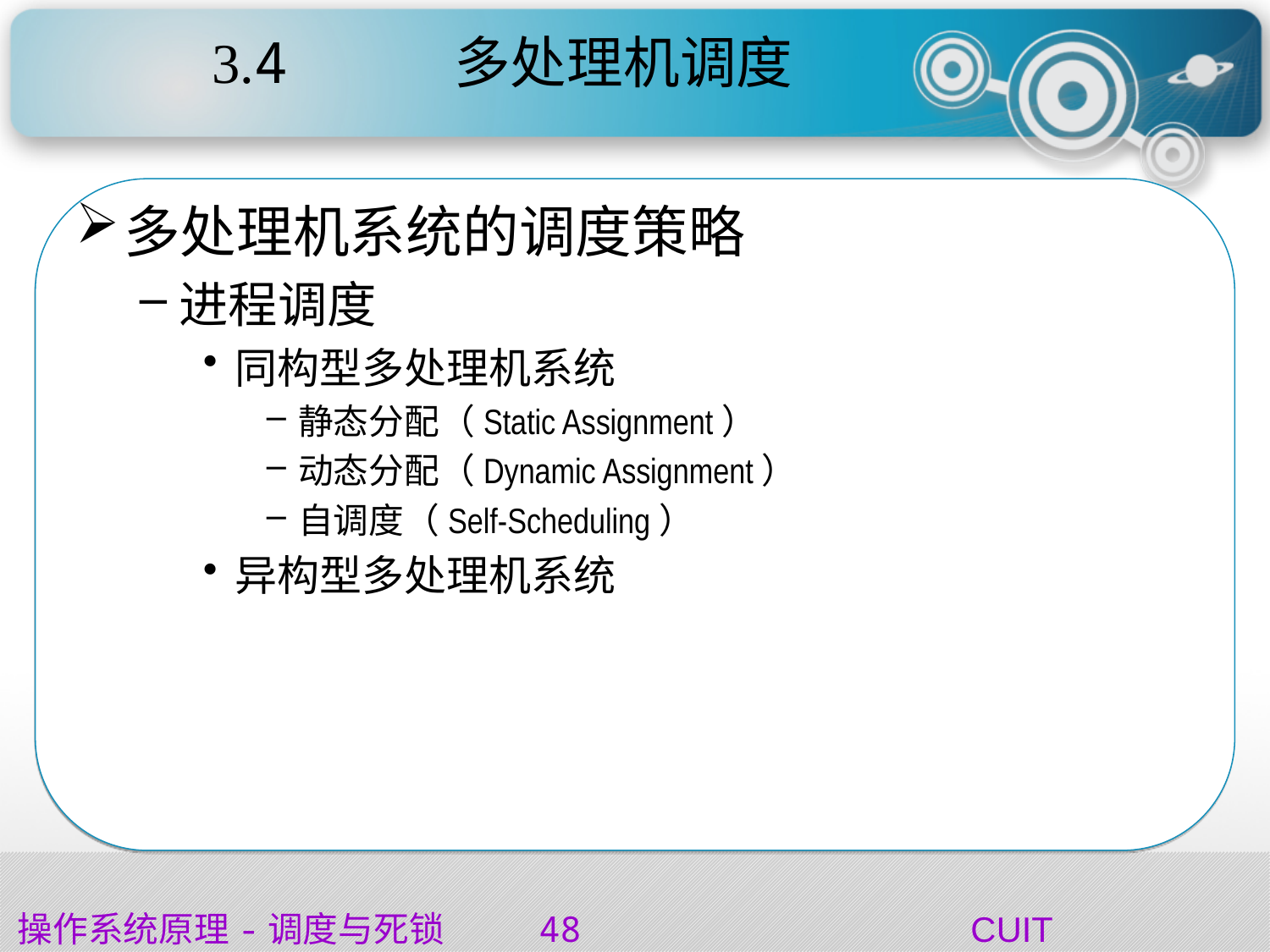

# 3.4	   多处理机调度
多处理机系统的调度策略
进程调度
同构型多处理机系统
静态分配（Static Assignment）
动态分配（Dynamic Assignment）
自调度（Self-Scheduling）
异构型多处理机系统